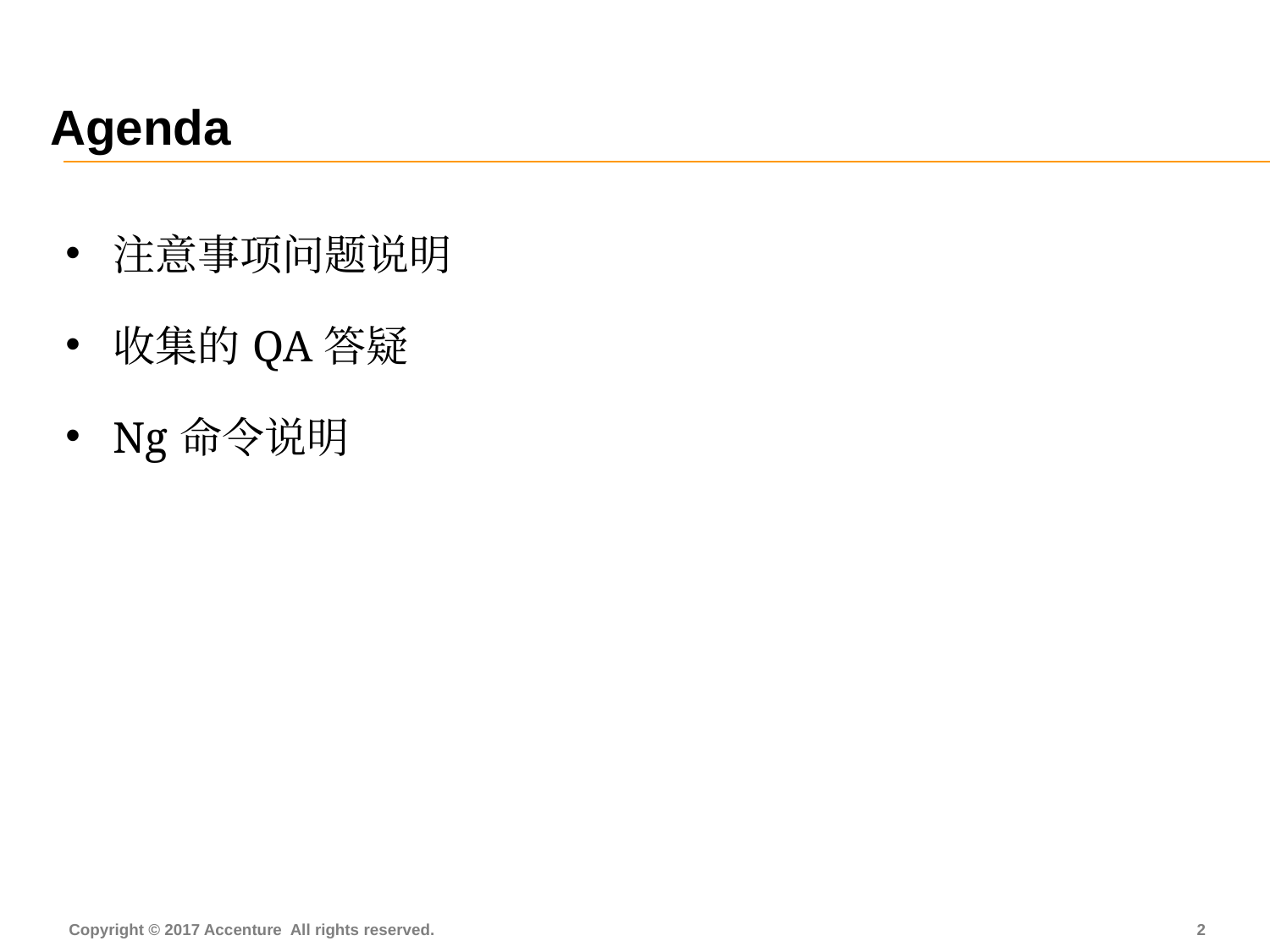

# Agenda
| 注意事项问题说明 收集的QA答疑 Ng命令说明 |
| --- |
|  |
|  |
|  |
2
Copyright © 2017 Accenture  All rights reserved.